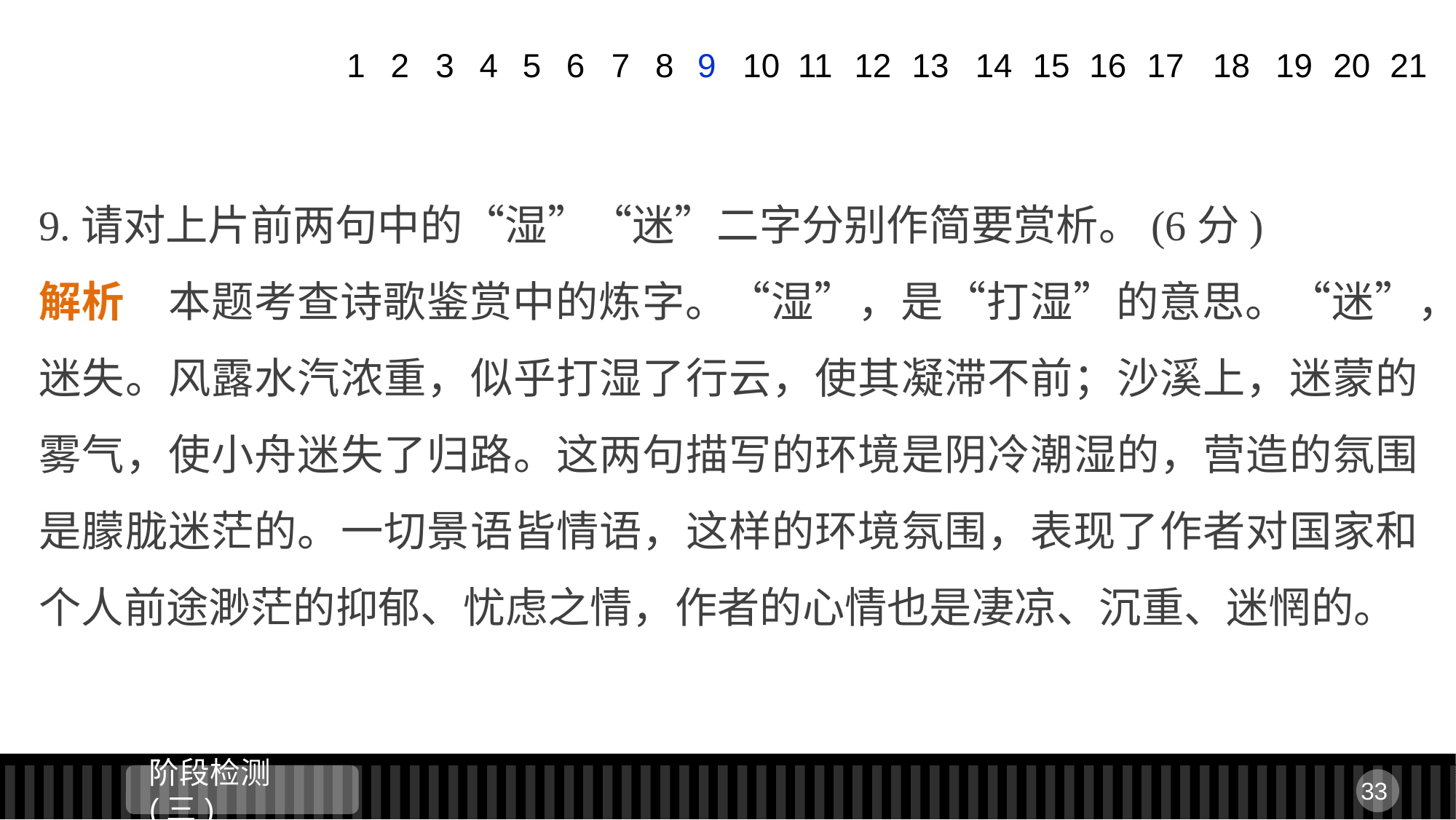

1
2
3
4
5
6
7
8
9
11
12
13
14
15
16
17
18
19
20
21
10
9.请对上片前两句中的“湿”“迷”二字分别作简要赏析。(6分)
解析　本题考查诗歌鉴赏中的炼字。“湿”，是“打湿”的意思。“迷”，迷失。风露水汽浓重，似乎打湿了行云，使其凝滞不前；沙溪上，迷蒙的雾气，使小舟迷失了归路。这两句描写的环境是阴冷潮湿的，营造的氛围是朦胧迷茫的。一切景语皆情语，这样的环境氛围，表现了作者对国家和个人前途渺茫的抑郁、忧虑之情，作者的心情也是凄凉、沉重、迷惘的。